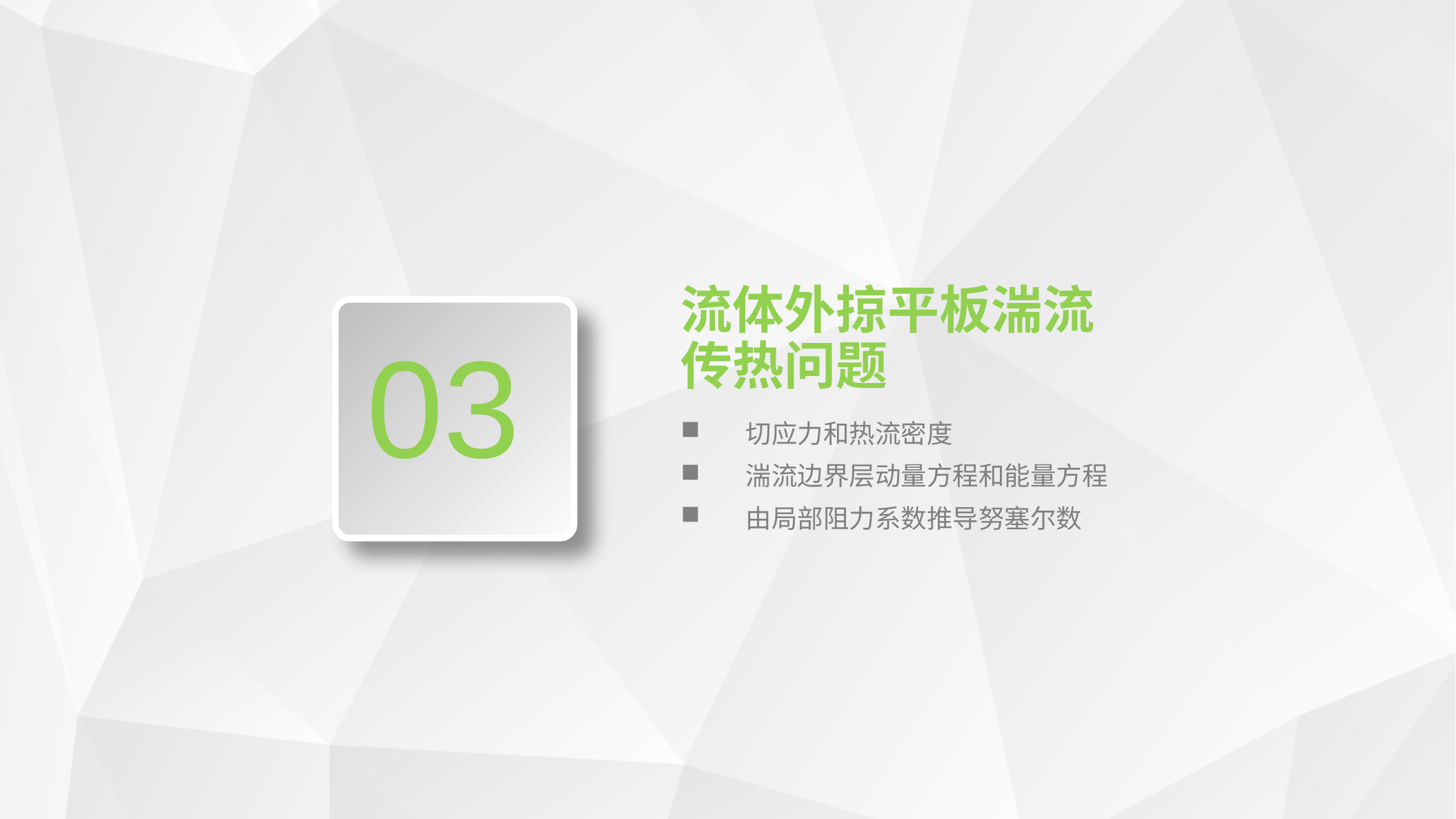

流体外掠平板湍流传热问题
03
切应力和热流密度
湍流边界层动量方程和能量方程
由局部阻力系数推导努塞尔数